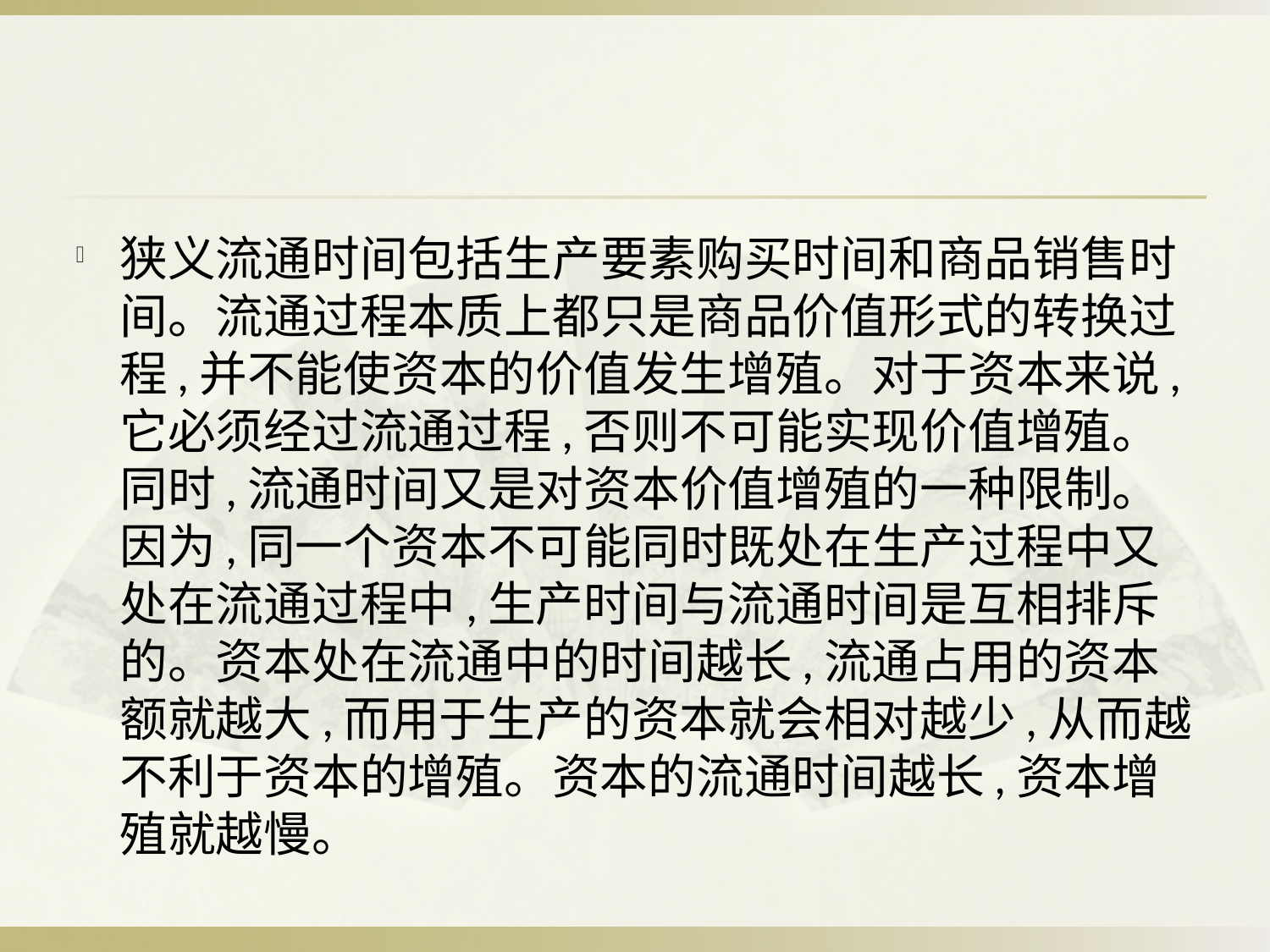

#
狭义流通时间包括生产要素购买时间和商品销售时间。流通过程本质上都只是商品价值形式的转换过程,并不能使资本的价值发生增殖。对于资本来说,它必须经过流通过程,否则不可能实现价值增殖。同时,流通时间又是对资本价值增殖的一种限制。因为,同一个资本不可能同时既处在生产过程中又处在流通过程中,生产时间与流通时间是互相排斥的。资本处在流通中的时间越长,流通占用的资本额就越大,而用于生产的资本就会相对越少,从而越不利于资本的增殖。资本的流通时间越长,资本增殖就越慢。